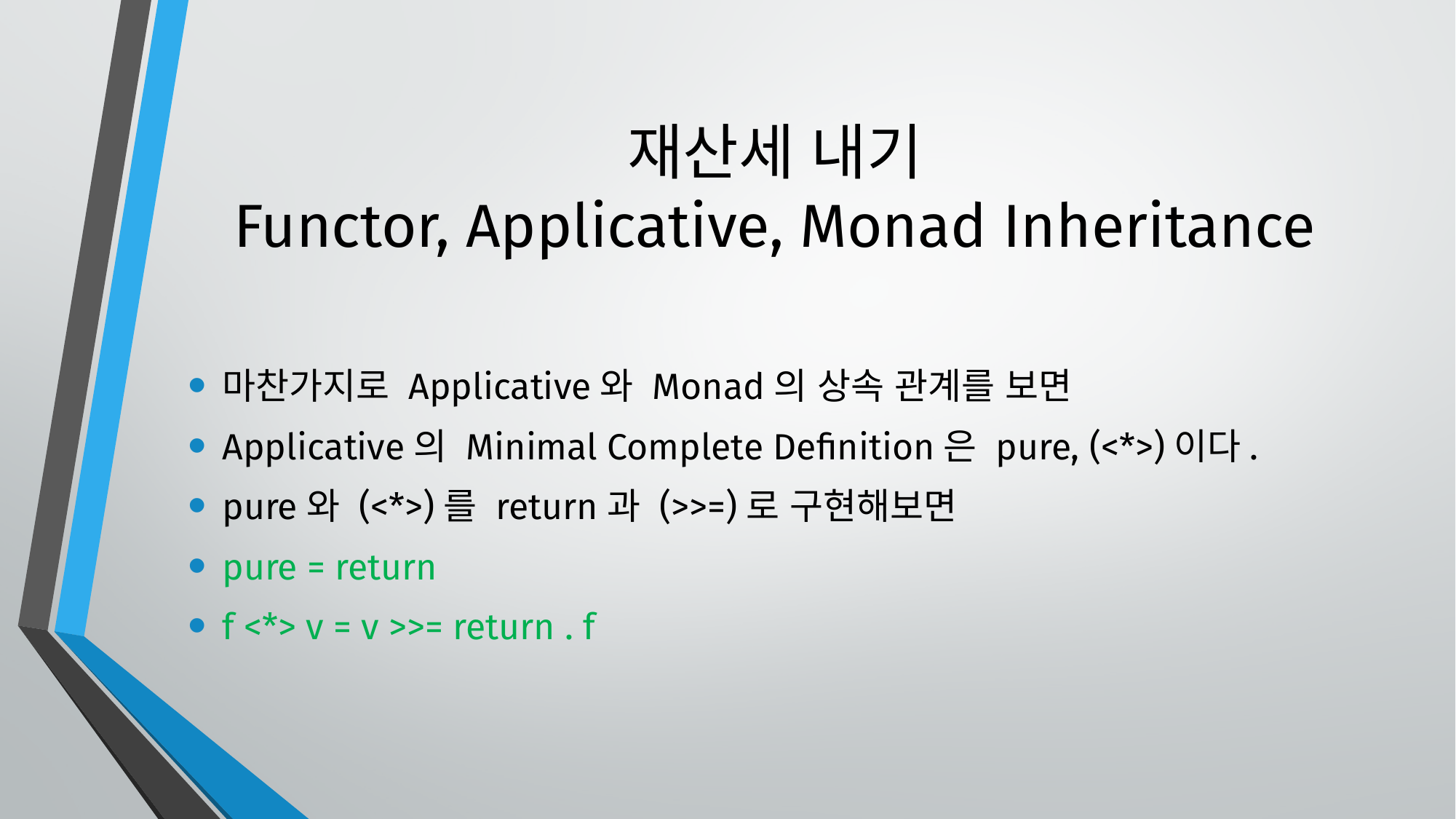

# 재산세 내기 Functor, Applicative, Monad Inheritance
마찬가지로 Applicative와 Monad의 상속 관계를 보면
Applicative의 Minimal Complete Definition은 pure, (<*>)이다.
pure와 (<*>)를 return과 (>>=)로 구현해보면
pure = return
f <*> v = v >>= return . f